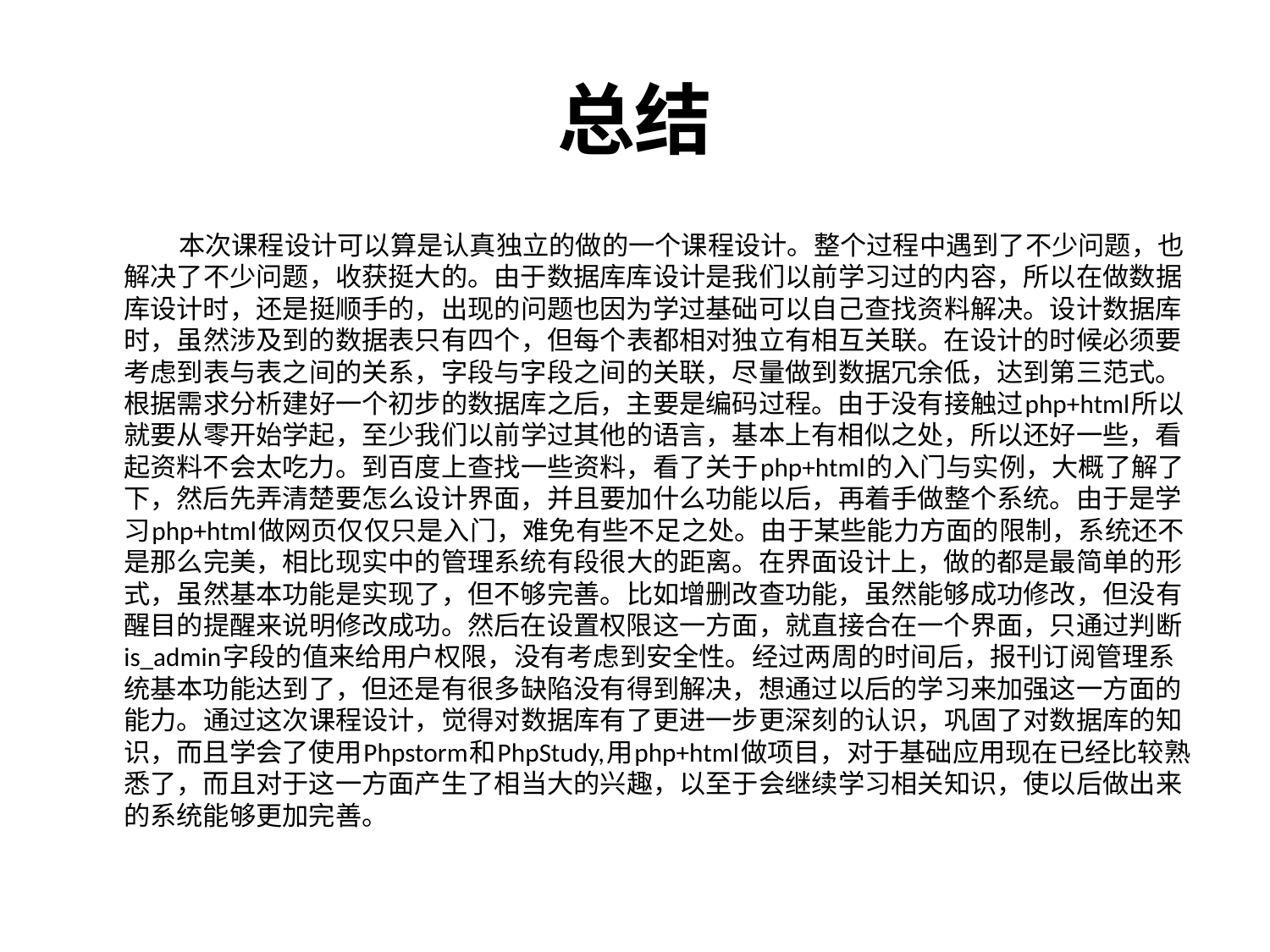

# 总结
                                本次课程设计可以算是认真独立的做的一个课程设计。整个过程中遇到了不少问题，也解决了不少问题，收获挺大的。由于数据库库设计是我们以前学习过的内容，所以在做数据库设计时，还是挺顺手的，出现的问题也因为学过基础可以自己查找资料解决。设计数据库时，虽然涉及到的数据表只有四个，但每个表都相对独立有相互关联。在设计的时候必须要考虑到表与表之间的关系，字段与字段之间的关联，尽量做到数据冗余低，达到第三范式。根据需求分析建好一个初步的数据库之后，主要是编码过程。由于没有接触过php+html所以就要从零开始学起，至少我们以前学过其他的语言，基本上有相似之处，所以还好一些，看起资料不会太吃力。到百度上查找一些资料，看了关于php+html的入门与实例，大概了解了下，然后先弄清楚要怎么设计界面，并且要加什么功能以后，再着手做整个系统。由于是学习php+html做网页仅仅只是入门，难免有些不足之处。由于某些能力方面的限制，系统还不是那么完美，相比现实中的管理系统有段很大的距离。在界面设计上，做的都是最简单的形式，虽然基本功能是实现了，但不够完善。比如增删改查功能，虽然能够成功修改，但没有醒目的提醒来说明修改成功。然后在设置权限这一方面，就直接合在一个界面，只通过判断is_admin字段的值来给用户权限，没有考虑到安全性。经过两周的时间后，报刊订阅管理系统基本功能达到了，但还是有很多缺陷没有得到解决，想通过以后的学习来加强这一方面的能力。通过这次课程设计，觉得对数据库有了更进一步更深刻的认识，巩固了对数据库的知识，而且学会了使用Phpstorm和PhpStudy,用php+html做项目，对于基础应用现在已经比较熟悉了，而且对于这一方面产生了相当大的兴趣，以至于会继续学习相关知识，使以后做出来的系统能够更加完善。